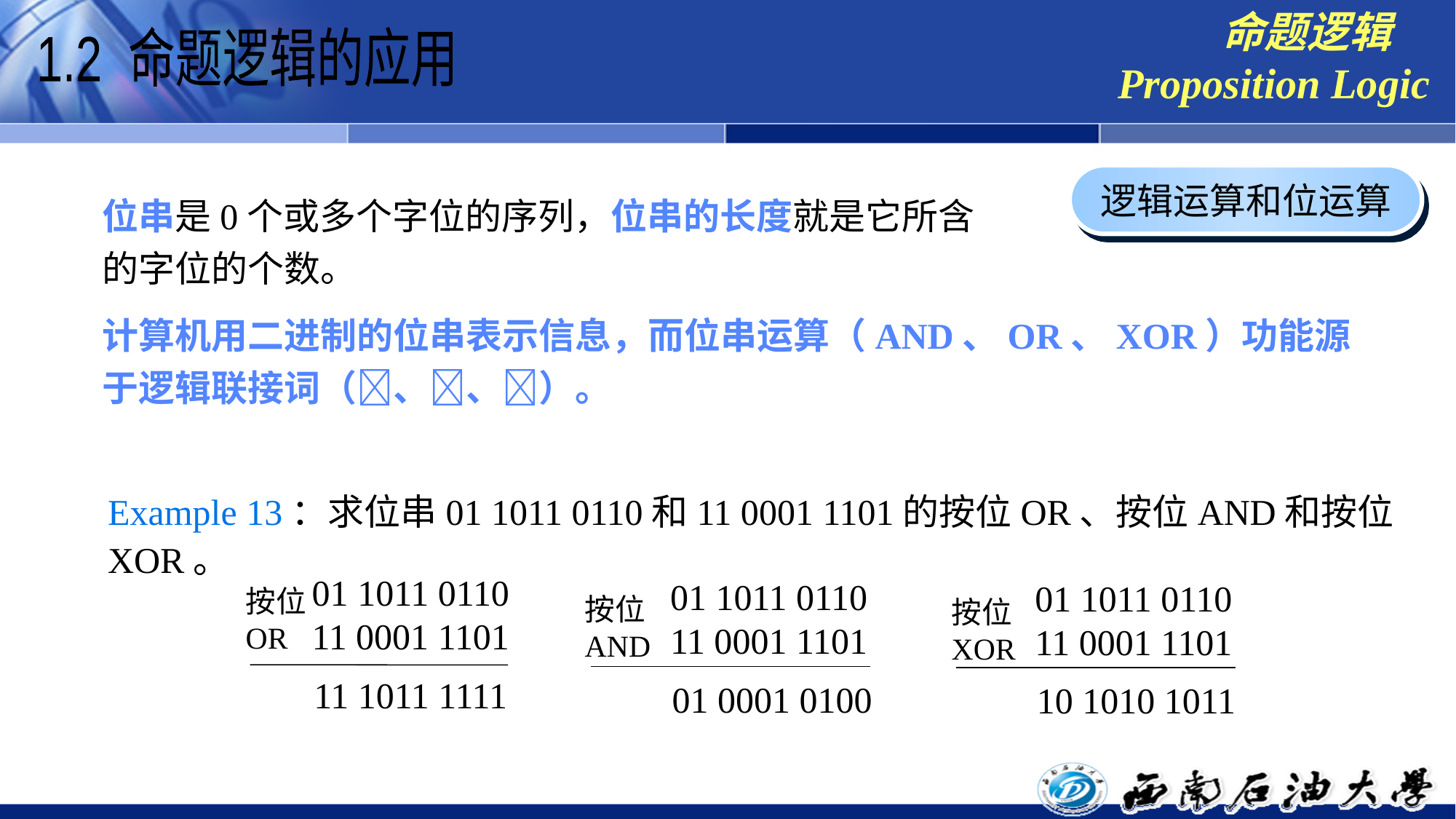

命题逻辑
Proposition Logic
1.2  命题逻辑的应用
逻辑运算和位运算
位串是0个或多个字位的序列，位串的长度就是它所含的字位的个数。
计算机用二进制的位串表示信息，而位串运算（AND、OR、XOR）功能源于逻辑联接词（∧、∨、⊕）。
Example 13：求位串01 1011 0110和11 0001 1101的按位OR、按位AND和按位XOR。
01 1011 0110
11 0001 1101
按位OR
01 1011 0110
11 0001 1101
按位AND
01 1011 0110
11 0001 1101
按位XOR
11 1011 1111
01 0001 0100
10 1010 1011